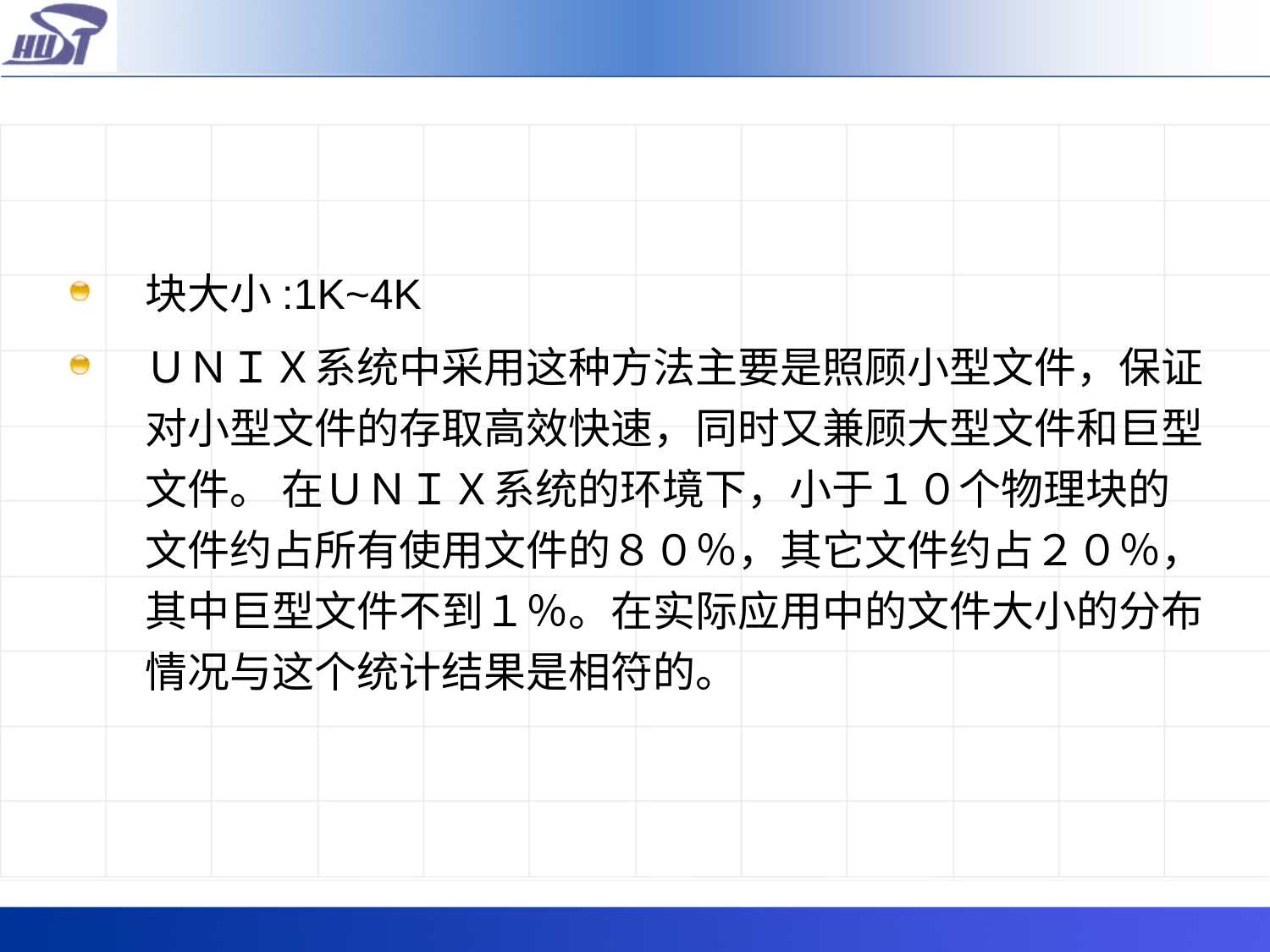

块大小:1K~4K
ＵＮＩＸ系统中采用这种方法主要是照顾小型文件，保证对小型文件的存取高效快速，同时又兼顾大型文件和巨型文件。 在ＵＮＩＸ系统的环境下，小于１０个物理块的文件约占所有使用文件的８０％，其它文件约占２０％，其中巨型文件不到１％。在实际应用中的文件大小的分布情况与这个统计结果是相符的。